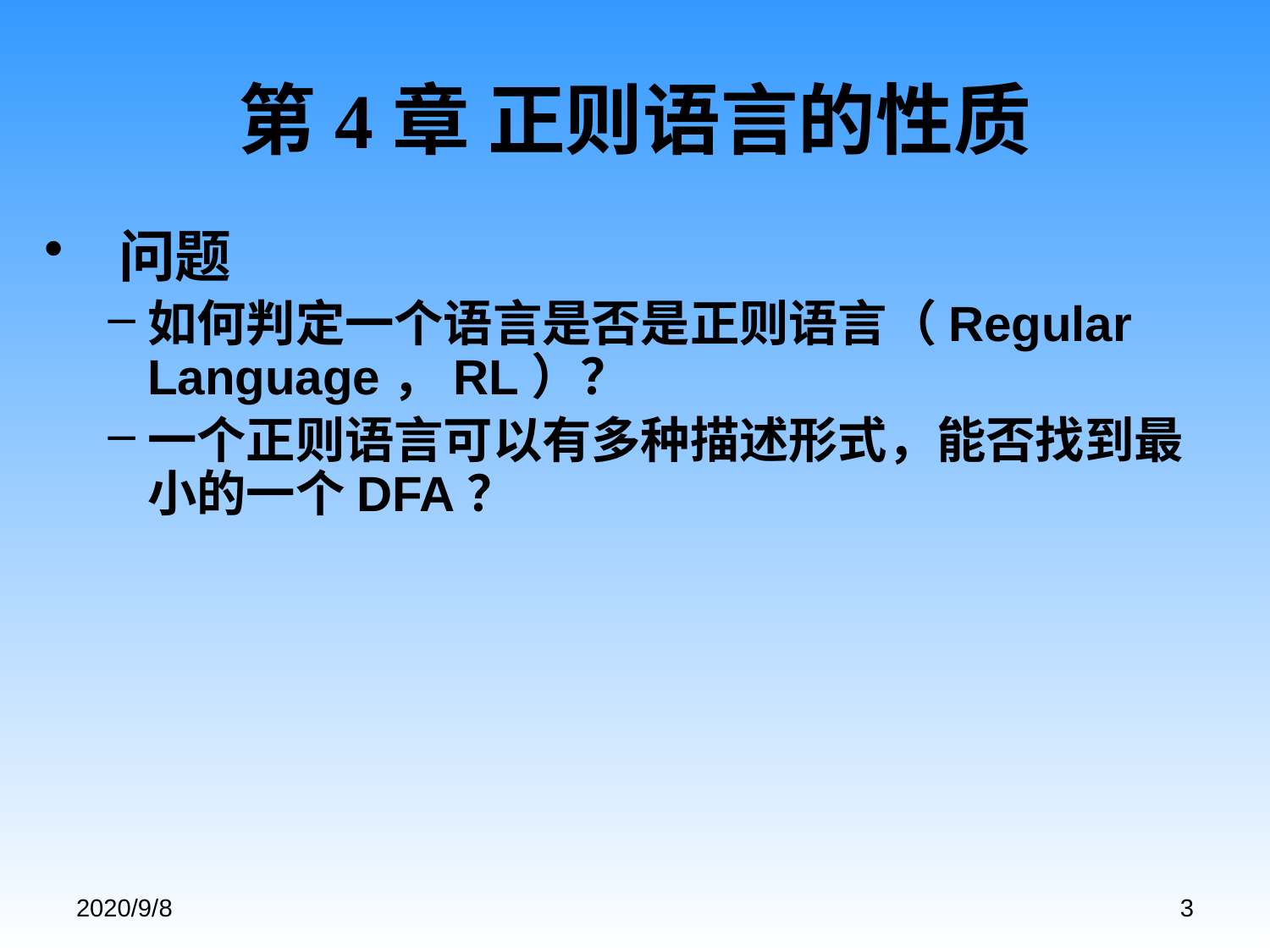

# 第4章 正则语言的性质
问题
如何判定一个语言是否是正则语言（Regular Language，RL）？
一个正则语言可以有多种描述形式，能否找到最小的一个DFA？
2020/9/8
3